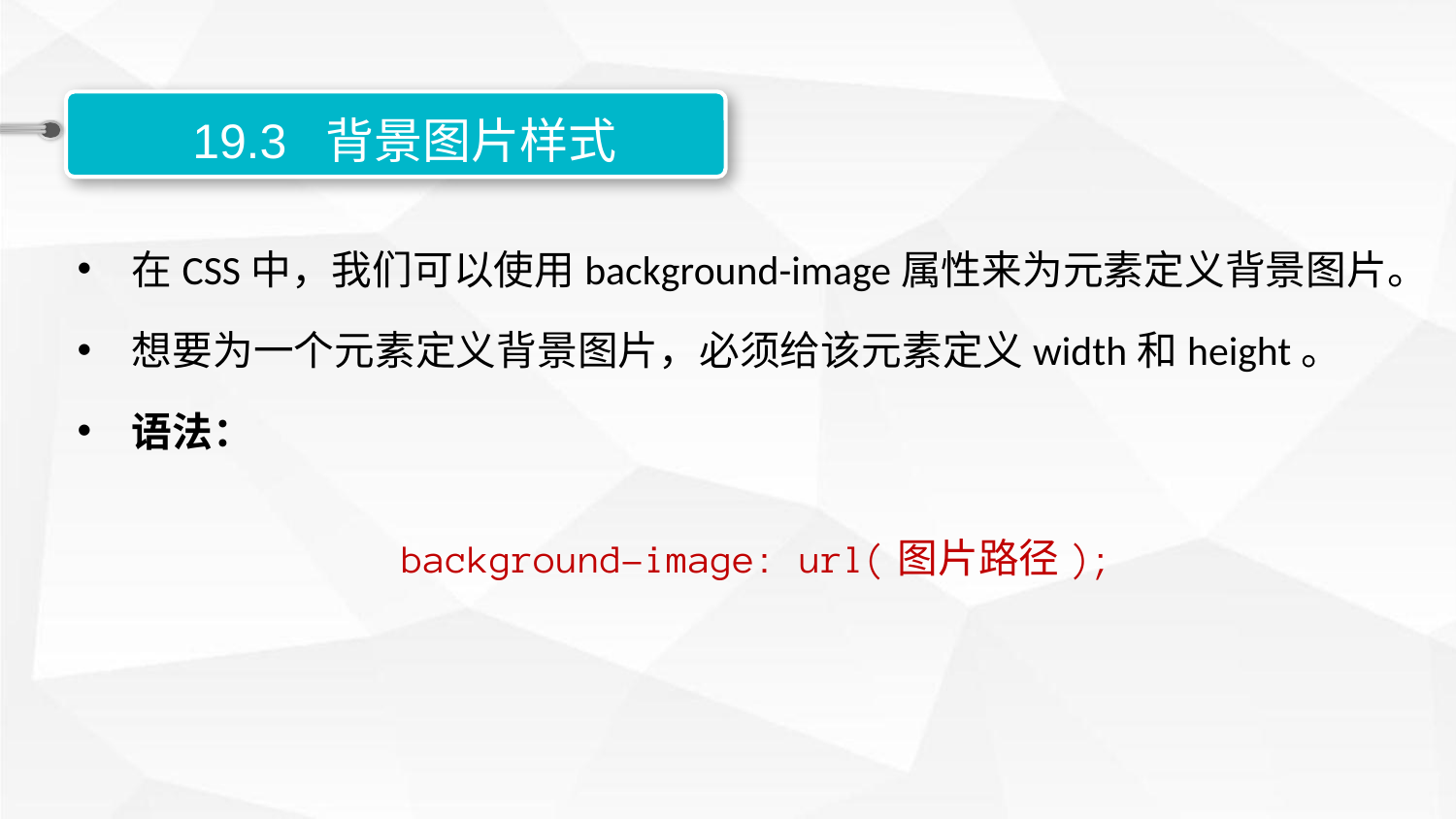

19.3  背景图片样式

在CSS中，我们可以使用background-image属性来为元素定义背景图片。
想要为一个元素定义背景图片，必须给该元素定义width和height。
语法：
background-image: url(图片路径);